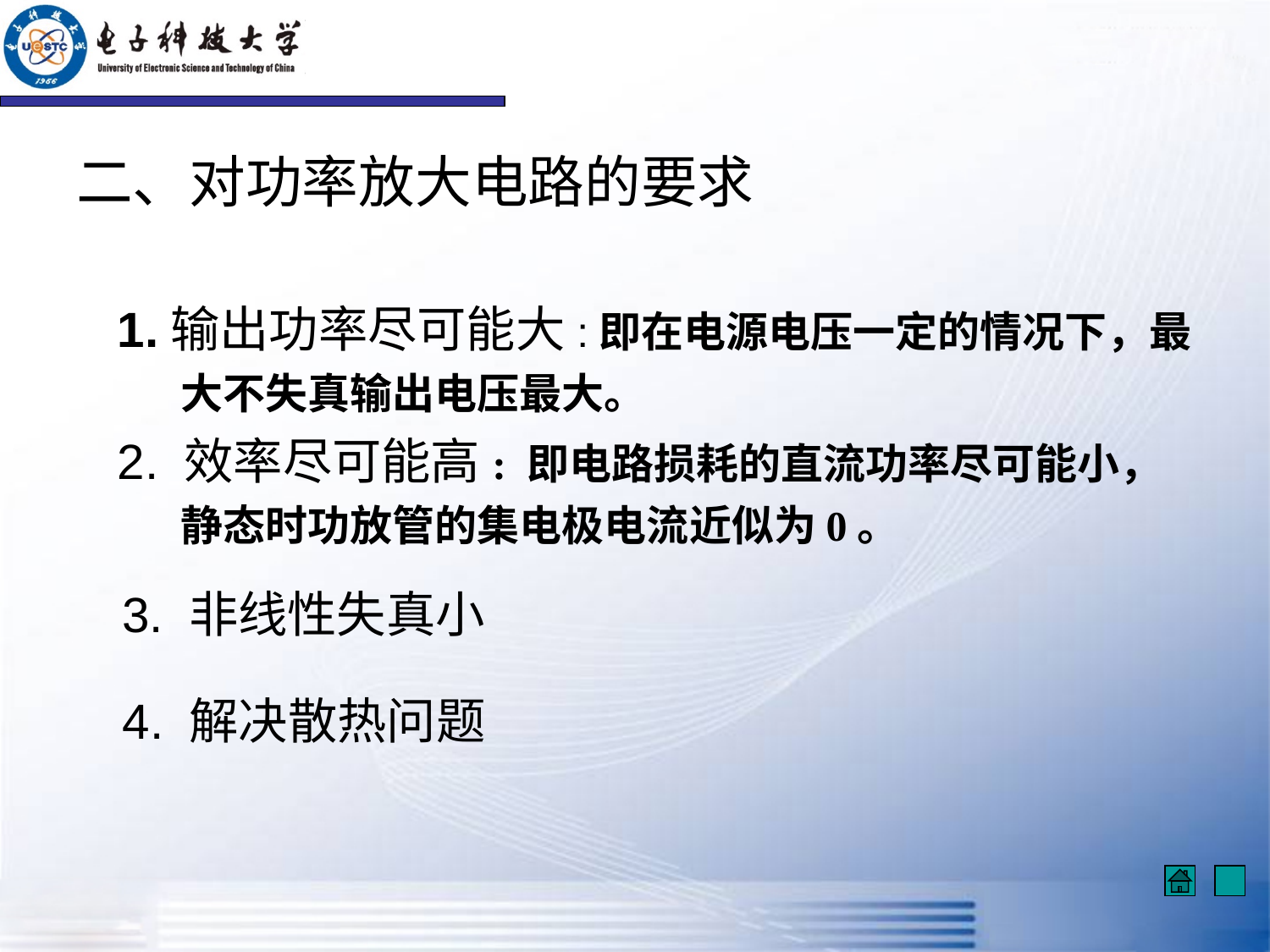

# 二、对功率放大电路的要求
1.输出功率尽可能大:即在电源电压一定的情况下，最大不失真输出电压最大。
2. 效率尽可能高: 即电路损耗的直流功率尽可能小，静态时功放管的集电极电流近似为0。
3. 非线性失真小
4. 解决散热问题